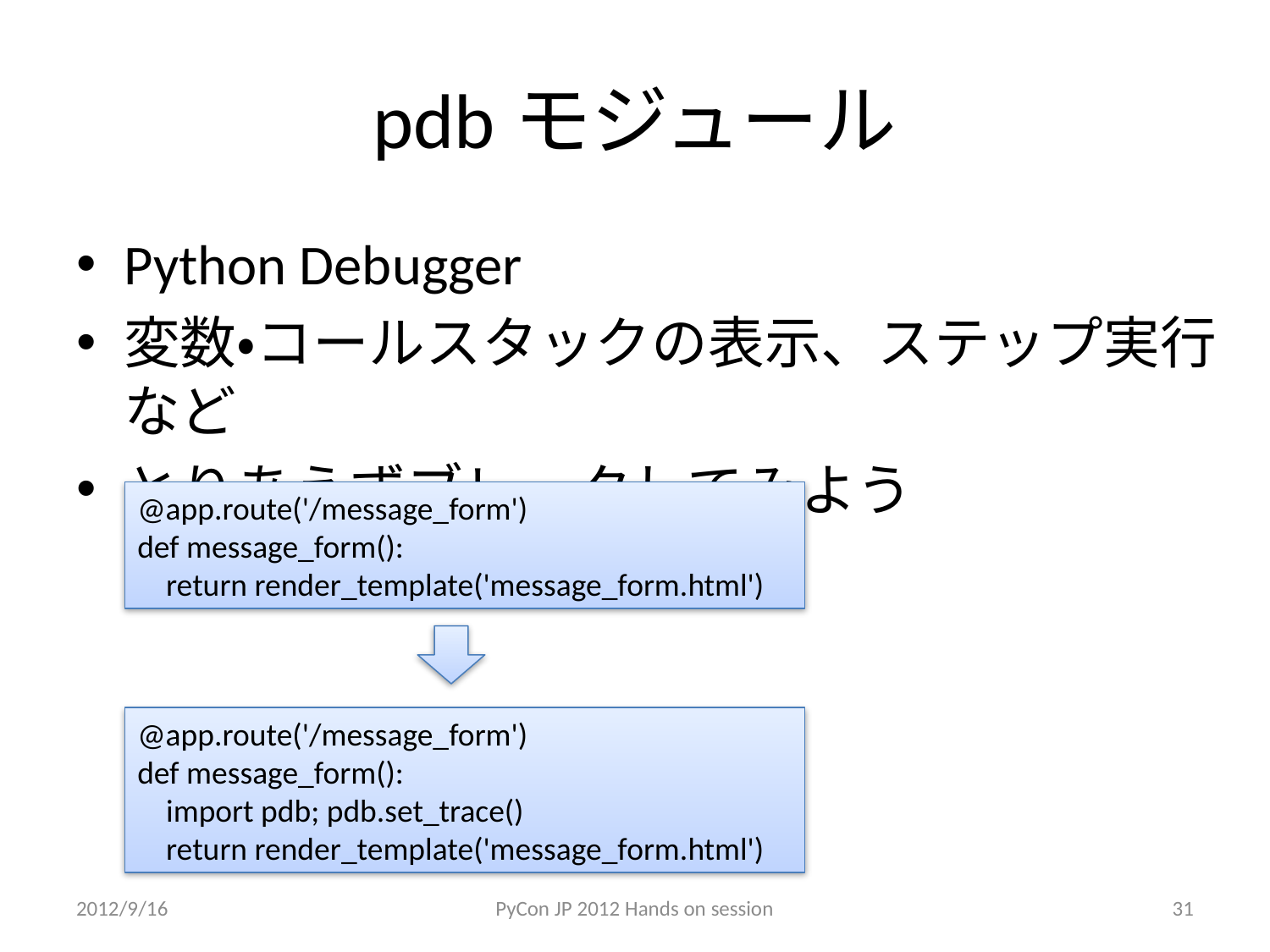

# pdbモジュール
Python Debugger
変数・コールスタックの表示、ステップ実行など
とりあえずブレークしてみよう
@app.route('/message_form')
def message_form():
    return render_template('message_form.html')

@app.route('/message_form')
def message_form():
    import pdb; pdb.set_trace()
    return render_template('message_form.html')
2012/9/16
PyCon JP 2012 Hands on session
31